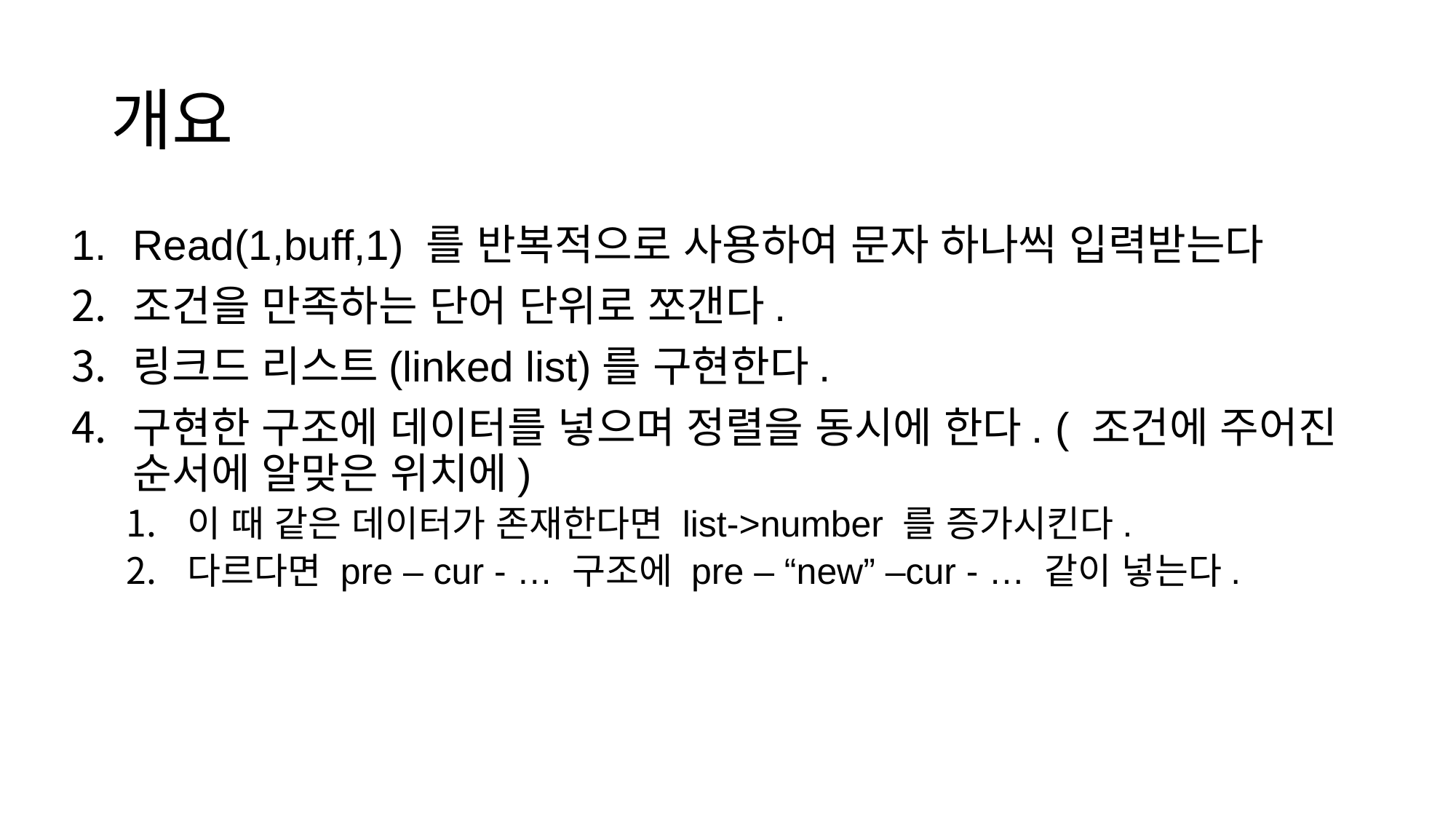

# 개요
Read(1,buff,1) 를 반복적으로 사용하여 문자 하나씩 입력받는다
조건을 만족하는 단어 단위로 쪼갠다.
링크드 리스트(linked list)를 구현한다.
구현한 구조에 데이터를 넣으며 정렬을 동시에 한다. ( 조건에 주어진 순서에 알맞은 위치에)
이 때 같은 데이터가 존재한다면 list->number 를 증가시킨다.
다르다면 pre – cur - … 구조에 pre – “new” –cur - … 같이 넣는다.